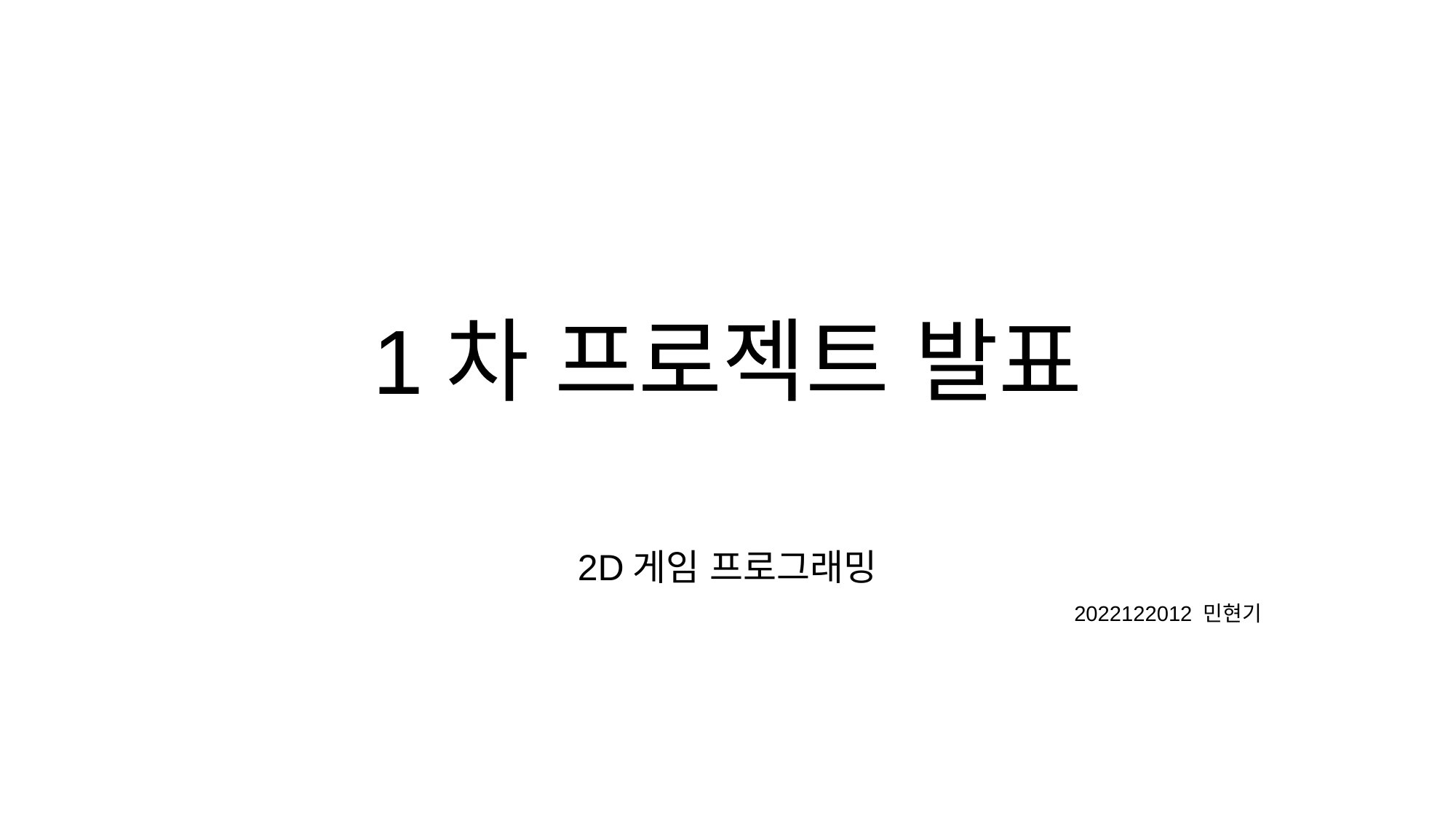

# 1차 프로젝트 발표

2D게임 프로그래밍
2022122012 민현기